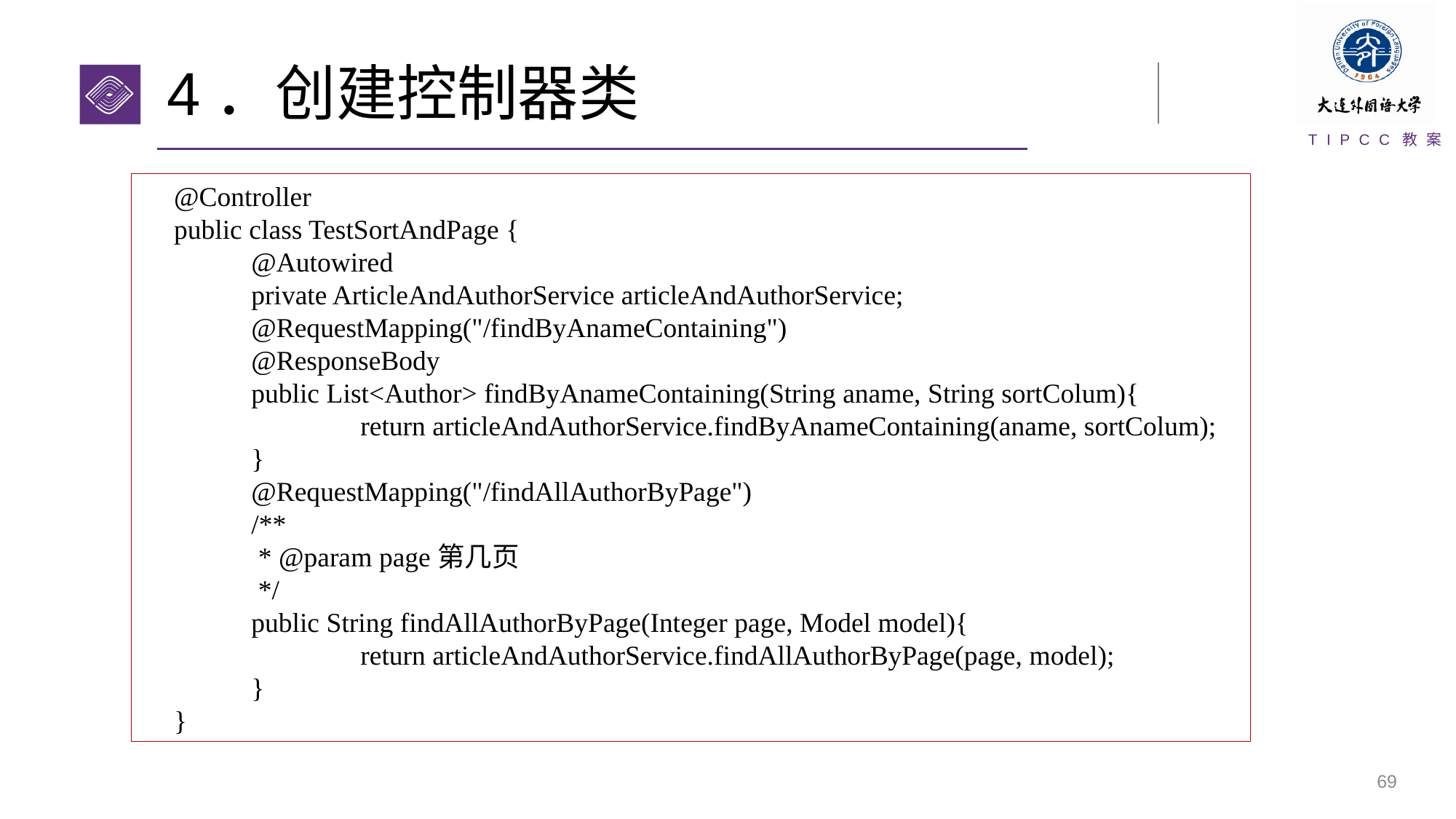

# 4．创建控制器类
@Controller
public class TestSortAndPage {
	@Autowired
	private ArticleAndAuthorService articleAndAuthorService;
	@RequestMapping("/findByAnameContaining")
	@ResponseBody
	public List<Author> findByAnameContaining(String aname, String sortColum){
		return articleAndAuthorService.findByAnameContaining(aname, sortColum);
	}
	@RequestMapping("/findAllAuthorByPage")
	/**
	 * @param page第几页
	 */
	public String findAllAuthorByPage(Integer page, Model model){
		return articleAndAuthorService.findAllAuthorByPage(page, model);
	}
}
69